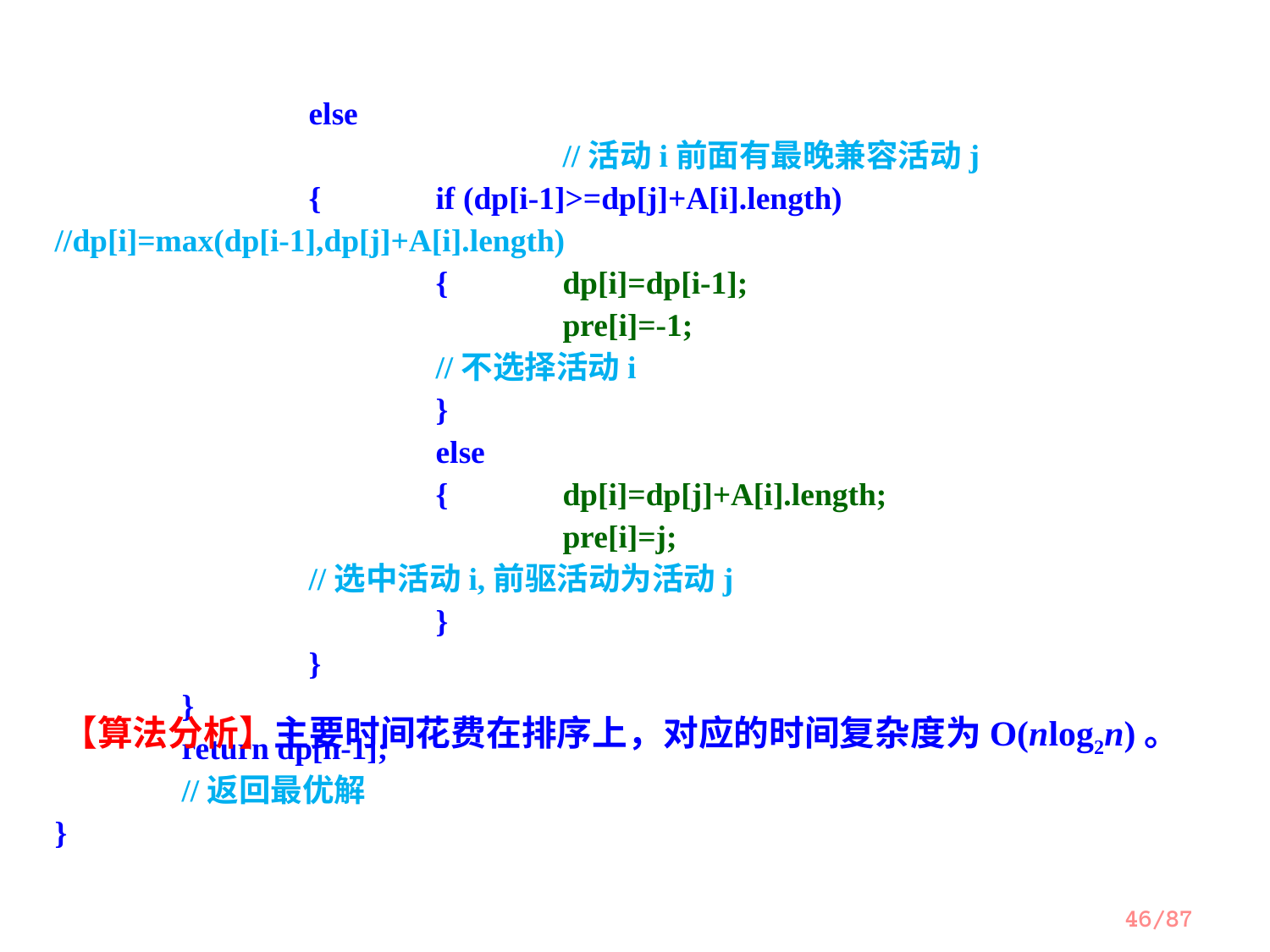

else											//活动i前面有最晚兼容活动j
		{	if (dp[i-1]>=dp[j]+A[i].length)		//dp[i]=max(dp[i-1],dp[j]+A[i].length)
			{	dp[i]=dp[i-1];
				pre[i]=-1;							//不选择活动i
			}
			else
			{	dp[i]=dp[j]+A[i].length;
				pre[i]=j;							//选中活动i,前驱活动为活动j
			}
		}
	}
	return dp[n-1];								//返回最优解
}
【算法分析】主要时间花费在排序上，对应的时间复杂度为O(nlog2n)。
46/87